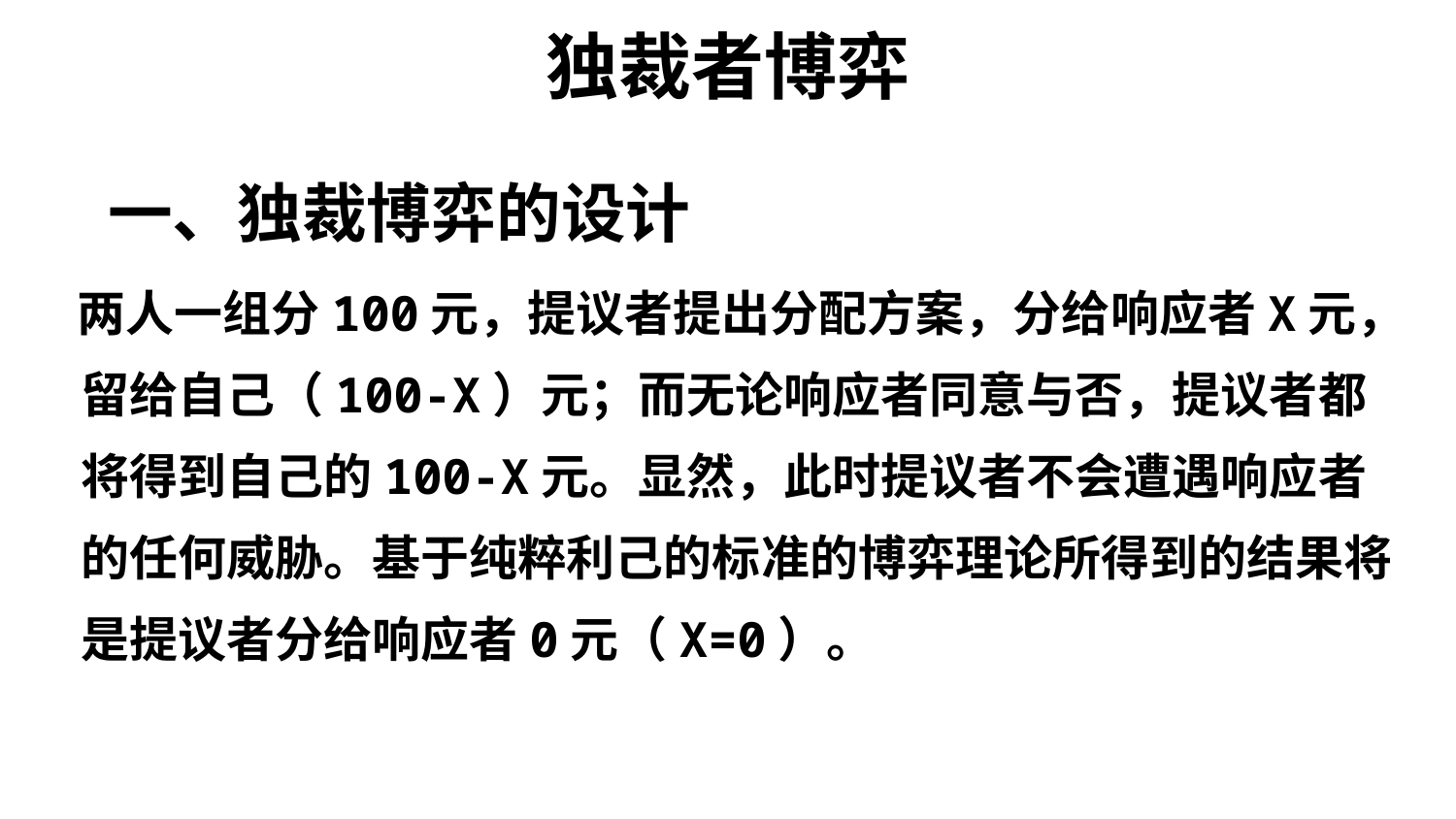

# 独裁者博弈
 一、独裁博弈的设计
两人一组分100元，提议者提出分配方案，分给响应者X元，留给自己（100-X）元；而无论响应者同意与否，提议者都将得到自己的100-X元。显然，此时提议者不会遭遇响应者的任何威胁。基于纯粹利己的标准的博弈理论所得到的结果将是提议者分给响应者0元（X=0）。